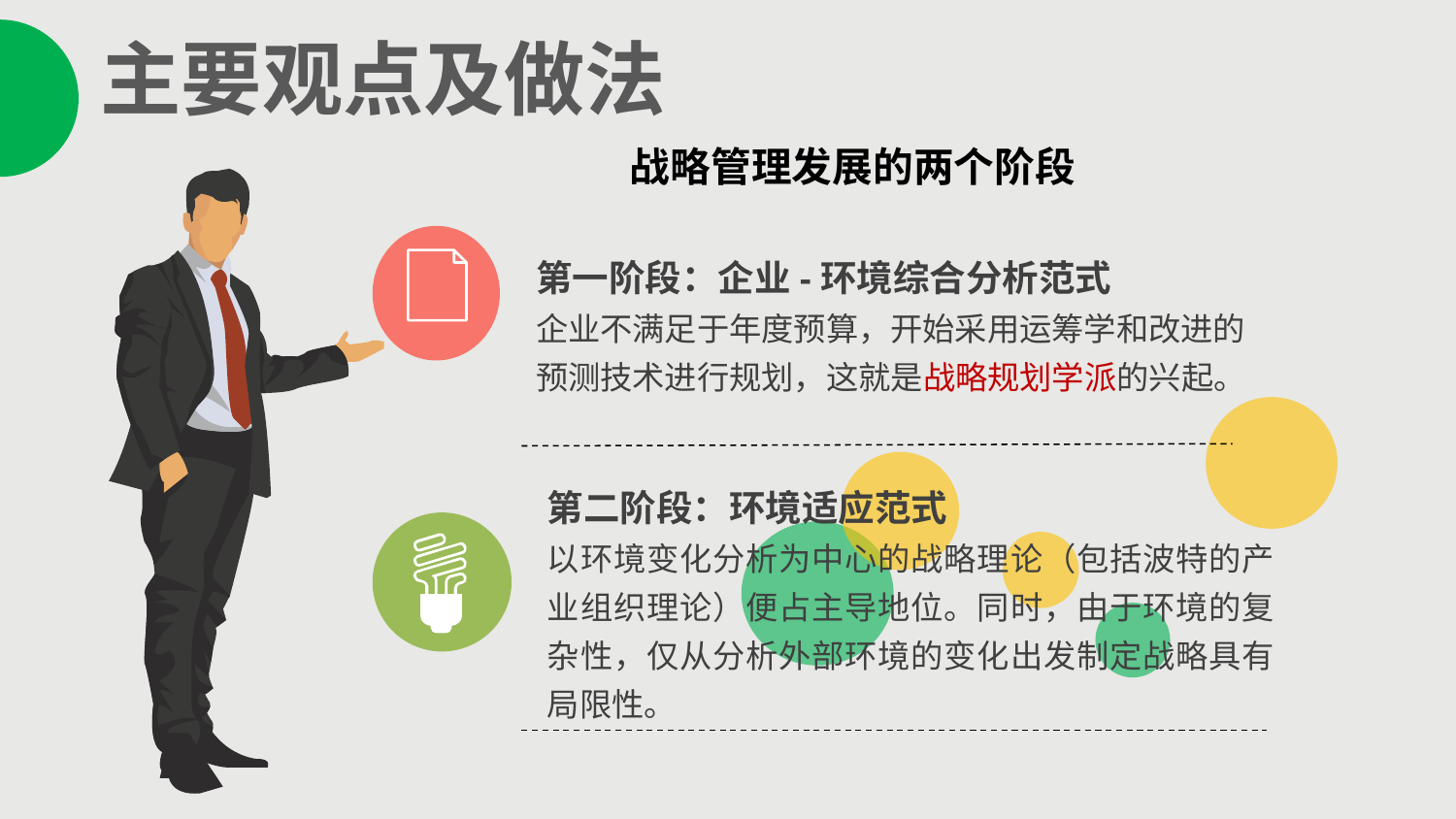

主要观点及做法
战略管理发展的两个阶段

第一阶段：企业-环境综合分析范式
企业不满足于年度预算，开始采用运筹学和改进的预测技术进行规划，这就是战略规划学派的兴起。

第二阶段：环境适应范式
以环境变化分析为中心的战略理论（包括波特的产业组织理论）便占主导地位。同时，由于环境的复杂性，仅从分析外部环境的变化出发制定战略具有局限性。